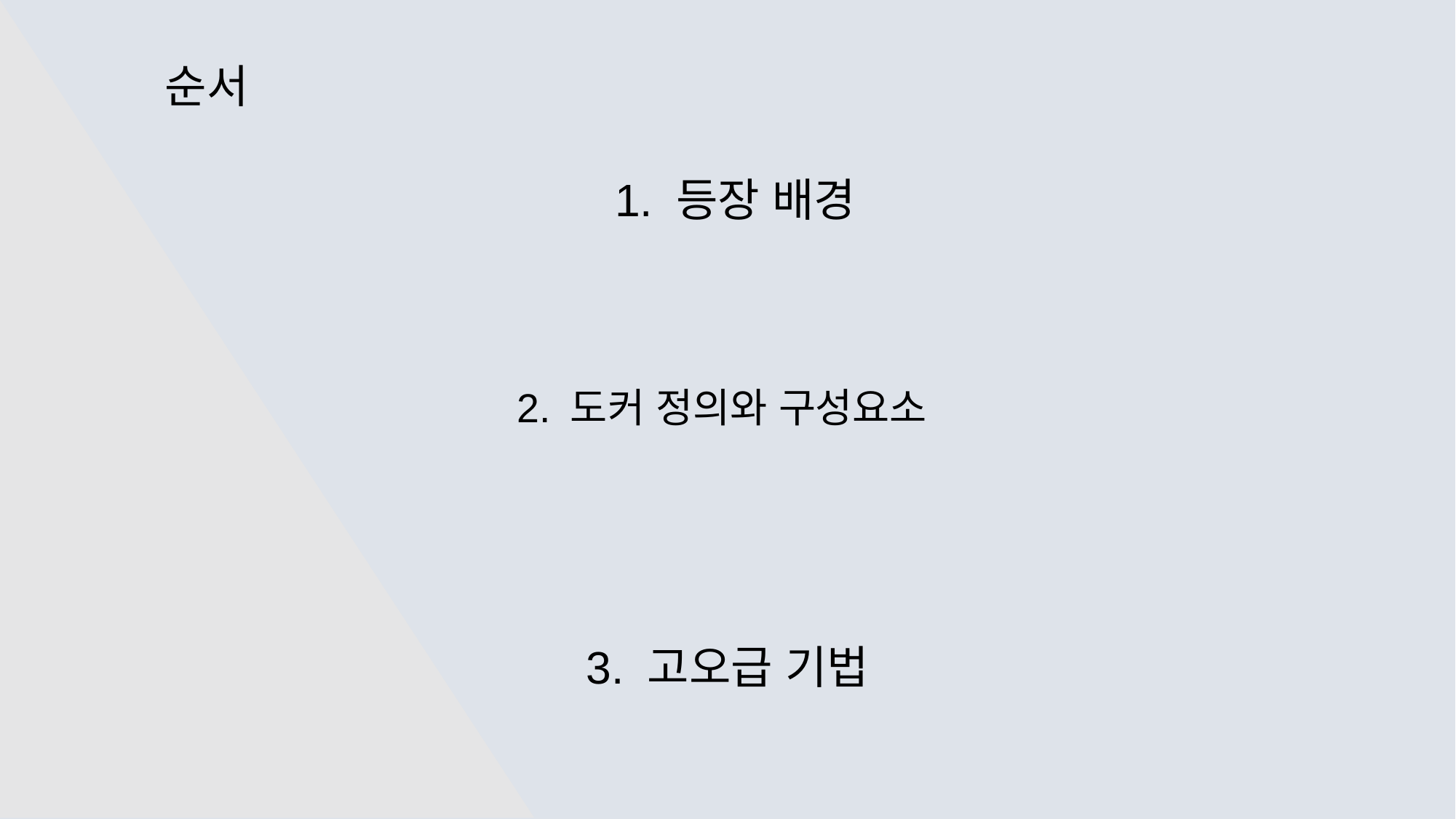

순서
# 1. 등장 배경
2. 도커 정의와 구성요소
3. 고오급 기법